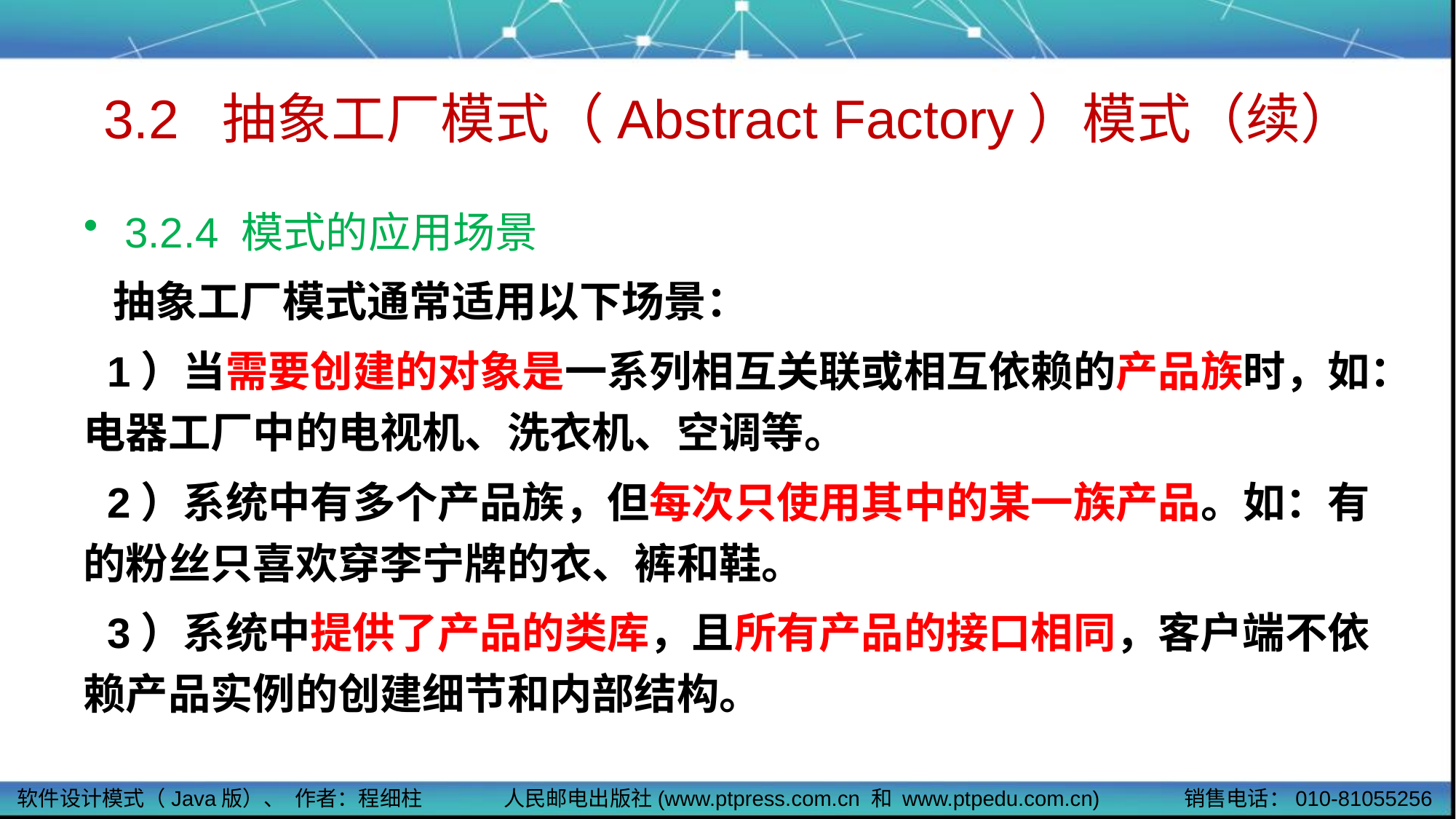

# 3.2  抽象工厂模式（Abstract Factory）模式（续）
3.2.4 模式的应用场景
  抽象工厂模式通常适用以下场景：
  1）当需要创建的对象是一系列相互关联或相互依赖的产品族时，如：电器工厂中的电视机、洗衣机、空调等。
  2）系统中有多个产品族，但每次只使用其中的某一族产品。如：有的粉丝只喜欢穿李宁牌的衣、裤和鞋。
  3）系统中提供了产品的类库，且所有产品的接口相同，客户端不依赖产品实例的创建细节和内部结构。
软件设计模式（Java版）、  作者：程细柱
人民邮电出版社(www.ptpress.com.cn 和 www.ptpedu.com.cn)
销售电话：010-81055256